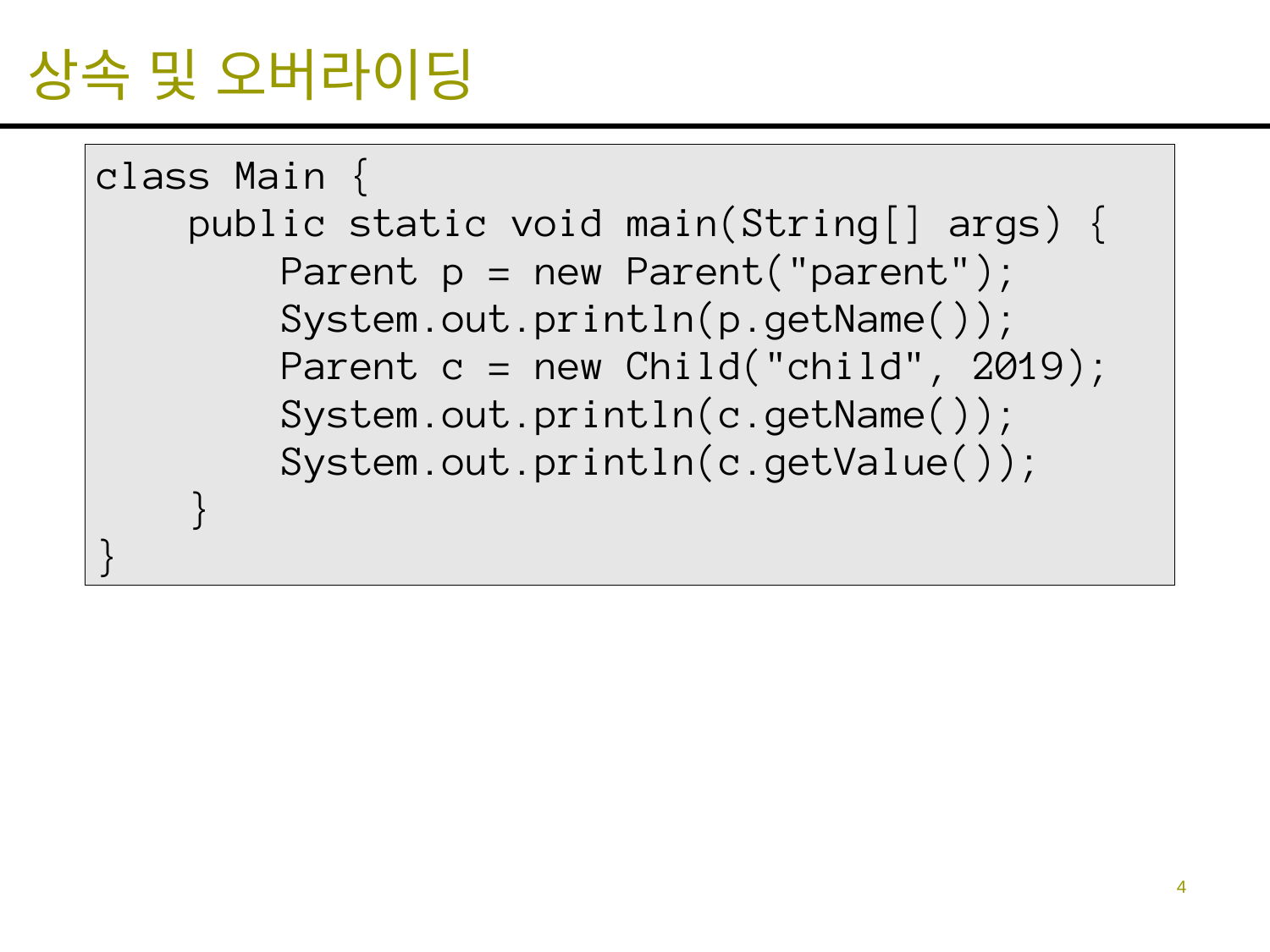

# 상속 및 오버라이딩

class Main {
    public static void main(String[] args) {
        Parent p = new Parent("parent");
        System.out.println(p.getName());
        Parent c = new Child("child", 2019);
        System.out.println(c.getName());
        System.out.println(c.getValue());
    }
}
4